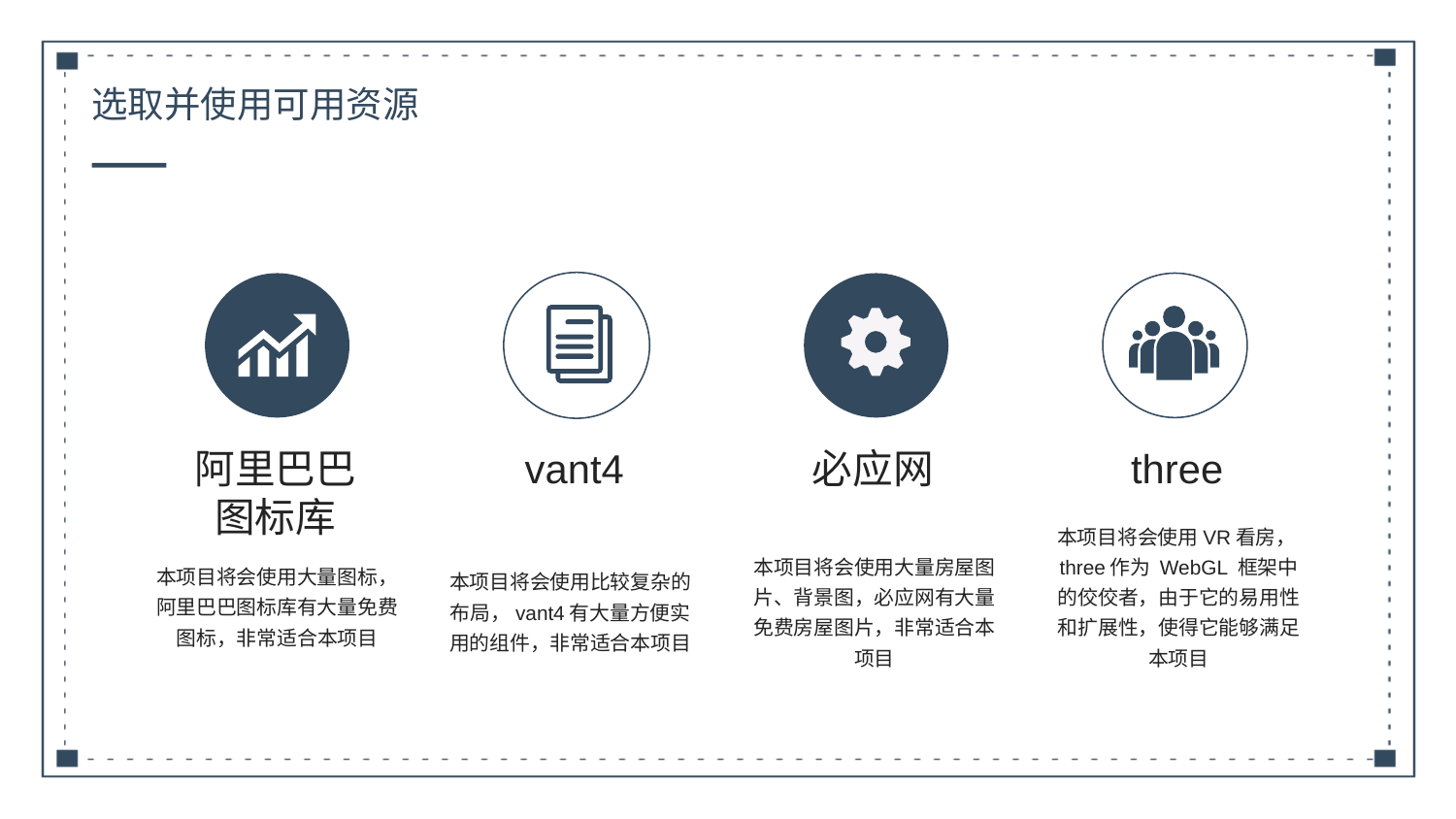

选取并使用可用资源

阿里巴巴图标库
vant4
必应网
three
本项目将会使用大量图标，阿里巴巴图标库有大量免费图标，非常适合本项目
本项目将会使用比较复杂的布局，vant4有大量方便实用的组件，非常适合本项目
本项目将会使用大量房屋图片、背景图，必应网有大量免费房屋图片，非常适合本项目
本项目将会使用VR看房，three作为 WebGL 框架中的佼佼者，由于它的易用性和扩展性，使得它能够满足本项目